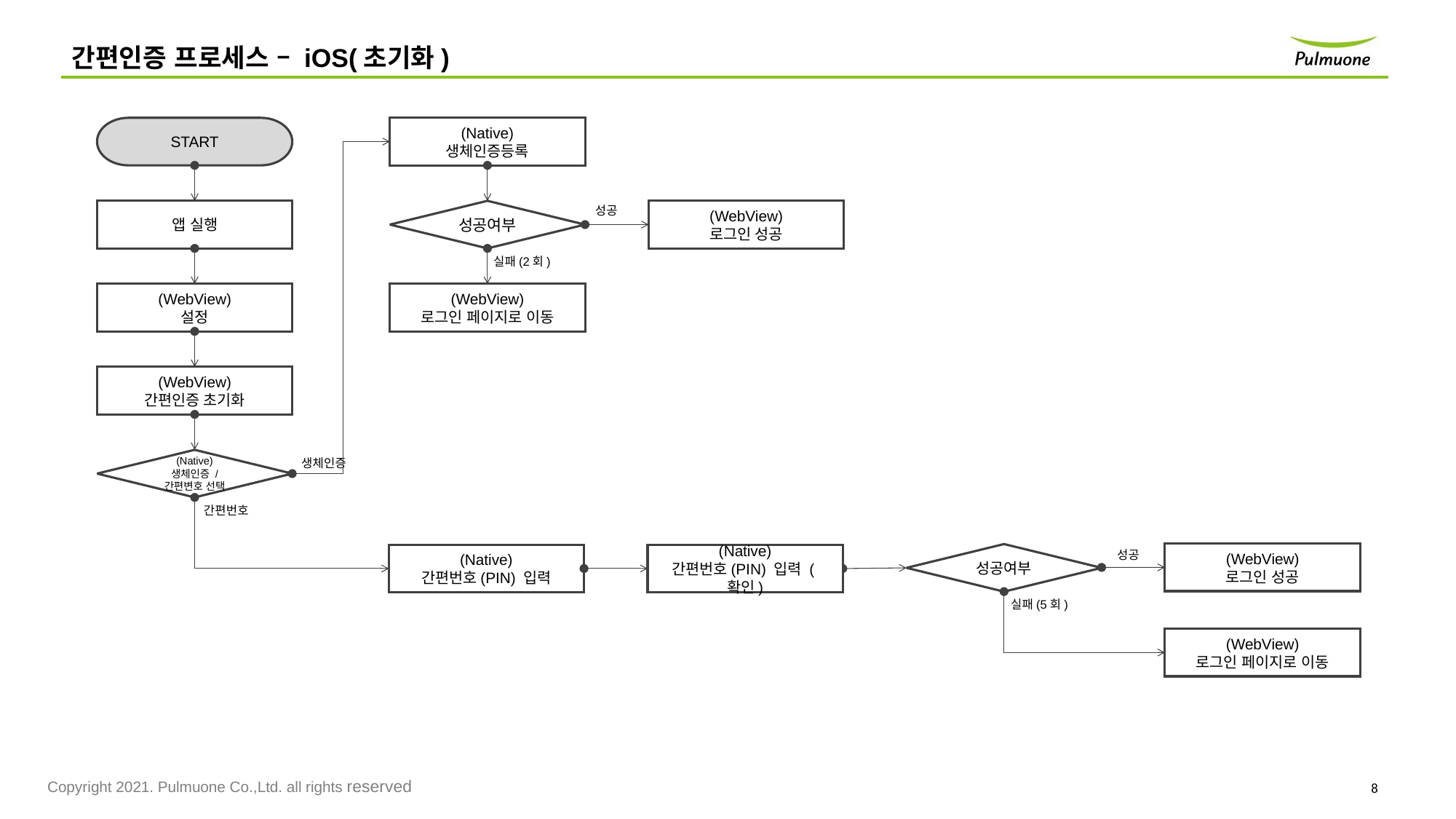

간편인증 프로세스 – iOS(초기화)
(Native)
생체인증등록
START
성공
(WebView)
로그인 성공
앱 실행
성공여부
실패(2회)
(WebView)
설정
(WebView)
로그인 페이지로 이동
(WebView)
간편인증 초기화
(Native)
생체인증 / 간편변호 선택
생체인증
간편번호
성공
(WebView)
로그인 성공
성공여부
(Native)
간편번호(PIN) 입력 (확인)
(Native)
간편번호(PIN) 입력
실패(5회)
(WebView)
로그인 페이지로 이동